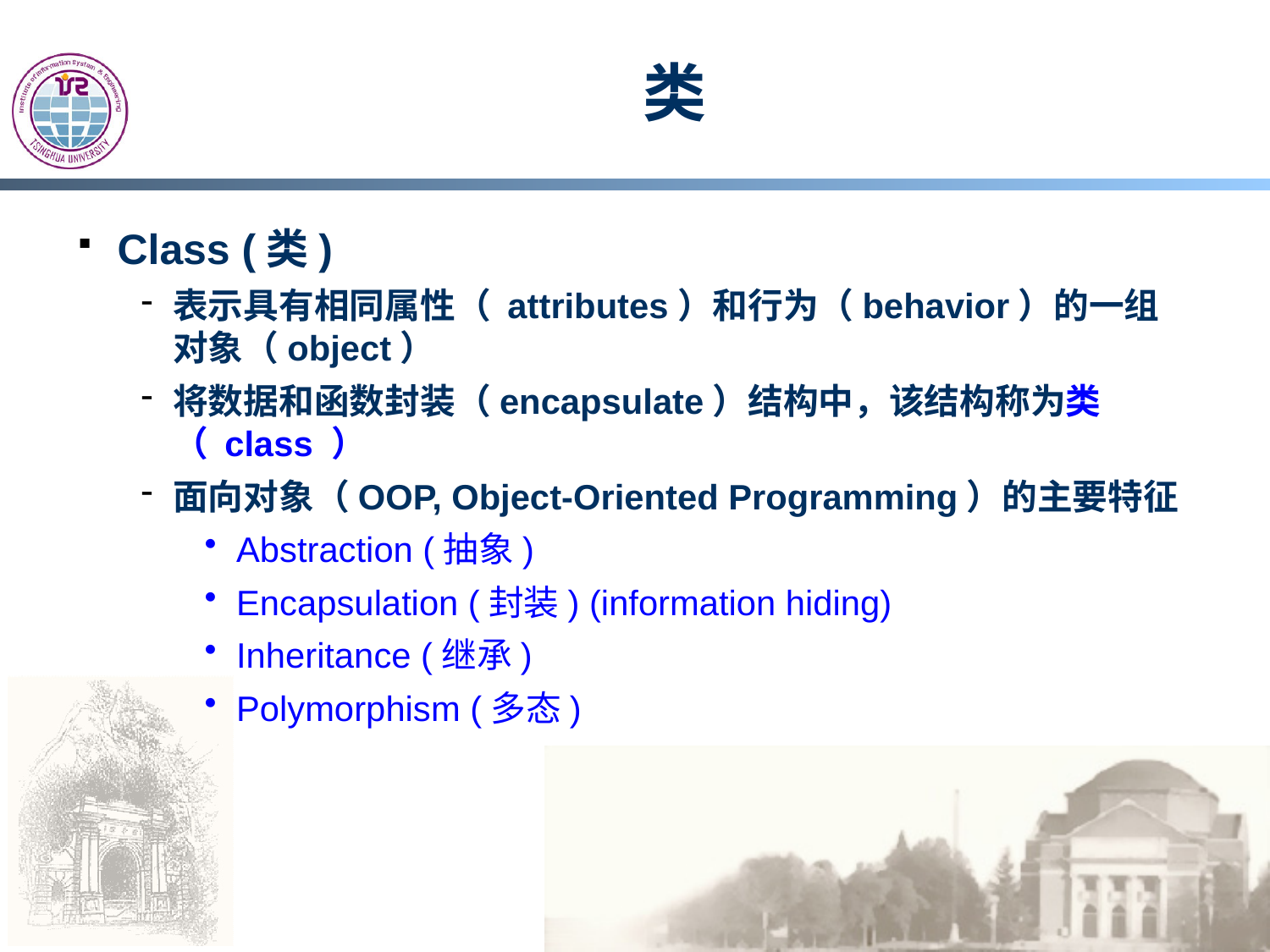

# 类
Class (类)
表示具有相同属性（ attributes）和行为（behavior）的一组对象（object）
将数据和函数封装（encapsulate）结构中，该结构称为类（ class ）
面向对象（OOP, Object-Oriented Programming）的主要特征
Abstraction (抽象)
Encapsulation (封装) (information hiding)
Inheritance (继承)
Polymorphism (多态)